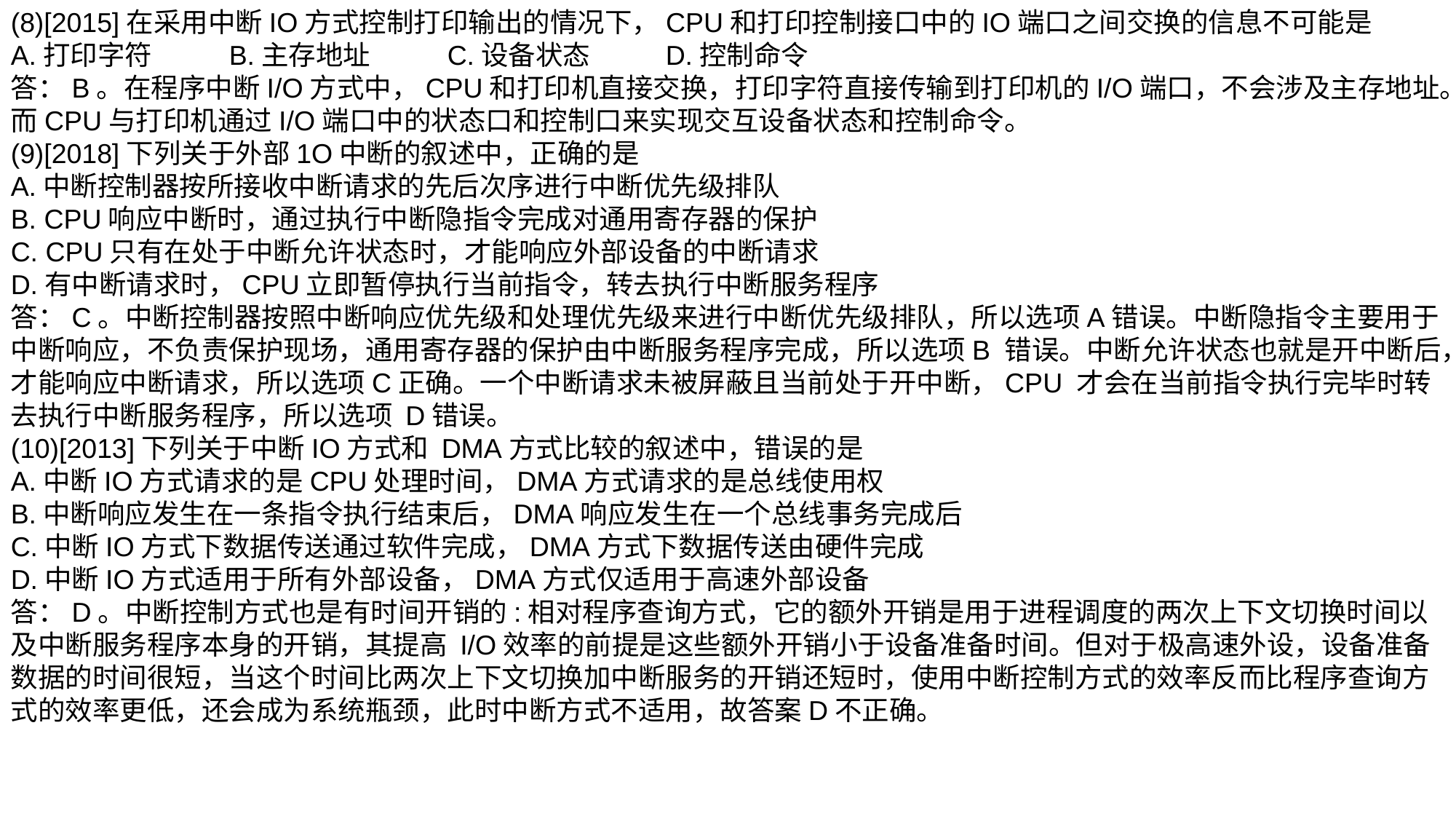

(8)[2015]在采用中断IO方式控制打印输出的情况下，CPU和打印控制接口中的IO端口之间交换的信息不可能是
A.打印字符	B.主存地址	C.设备状态	D.控制命令
答：B。在程序中断I/O方式中，CPU和打印机直接交换，打印字符直接传输到打印机的I/O端口，不会涉及主存地址。而CPU与打印机通过I/O端口中的状态口和控制口来实现交互设备状态和控制命令。
(9)[2018]下列关于外部1O中断的叙述中，正确的是
A.中断控制器按所接收中断请求的先后次序进行中断优先级排队
B. CPU响应中断时，通过执行中断隐指令完成对通用寄存器的保护
C. CPU只有在处于中断允许状态时，才能响应外部设备的中断请求
D.有中断请求时，CPU立即暂停执行当前指令，转去执行中断服务程序
答：C。中断控制器按照中断响应优先级和处理优先级来进行中断优先级排队，所以选项A错误。中断隐指令主要用于中断响应，不负责保护现场，通用寄存器的保护由中断服务程序完成，所以选项B 错误。中断允许状态也就是开中断后，才能响应中断请求，所以选项C正确。一个中断请求未被屏蔽且当前处于开中断，CPU 才会在当前指令执行完毕时转去执行中断服务程序，所以选项 D错误。
(10)[2013]下列关于中断IO方式和 DMA方式比较的叙述中，错误的是
A.中断IO方式请求的是CPU处理时间，DMA方式请求的是总线使用权
B.中断响应发生在一条指令执行结束后，DMA响应发生在一个总线事务完成后
C.中断IO方式下数据传送通过软件完成，DMA方式下数据传送由硬件完成
D.中断IO方式适用于所有外部设备，DMA方式仅适用于高速外部设备
答：D。中断控制方式也是有时间开销的:相对程序查询方式，它的额外开销是用于进程调度的两次上下文切换时间以及中断服务程序本身的开销，其提高 I/O效率的前提是这些额外开销小于设备准备时间。但对于极高速外设，设备准备数据的时间很短，当这个时间比两次上下文切换加中断服务的开销还短时，使用中断控制方式的效率反而比程序查询方式的效率更低，还会成为系统瓶颈，此时中断方式不适用，故答案D不正确。